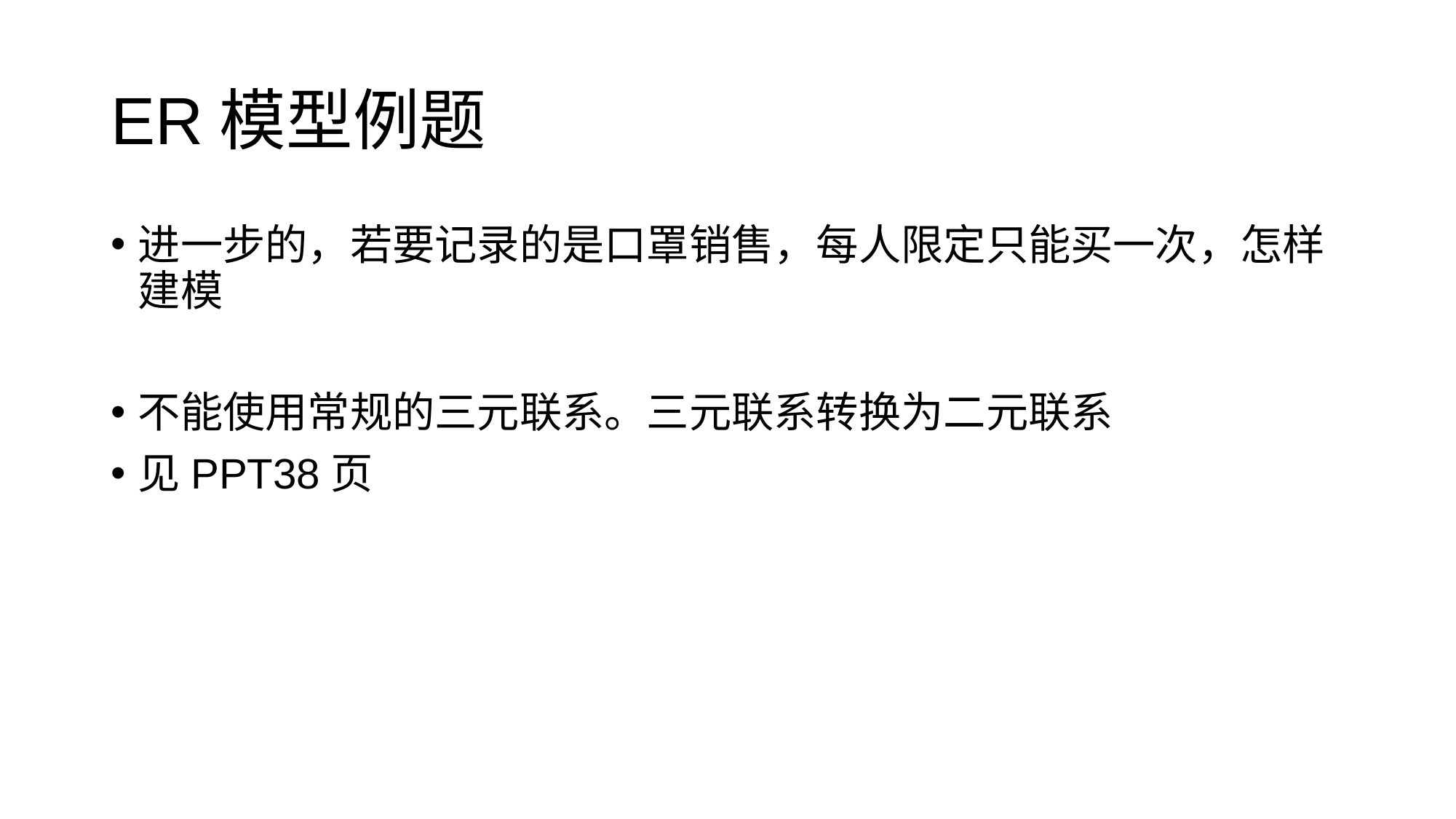

# ER模型例题
进一步的，若要记录的是口罩销售，每人限定只能买一次，怎样建模

不能使用常规的三元联系。三元联系转换为二元联系
见PPT38页